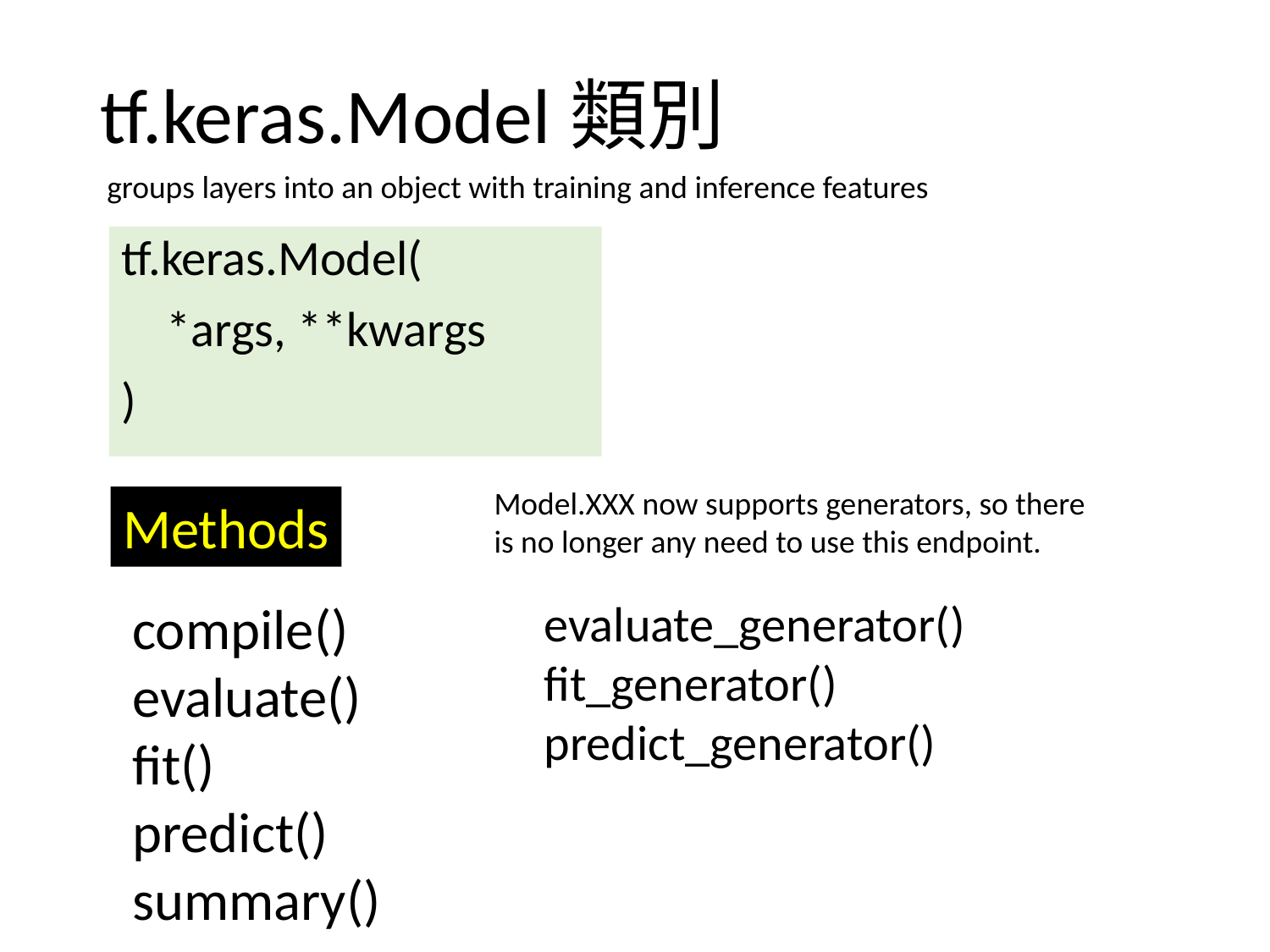

# tf.keras.Model類別
 groups layers into an object with training and inference features
tf.keras.Model(
    *args, **kwargs
)
Model.XXX now supports generators, so there is no longer any need to use this endpoint.
Methods
compile()
evaluate()
fit()
predict()
summary()
evaluate_generator()
fit_generator()
predict_generator()